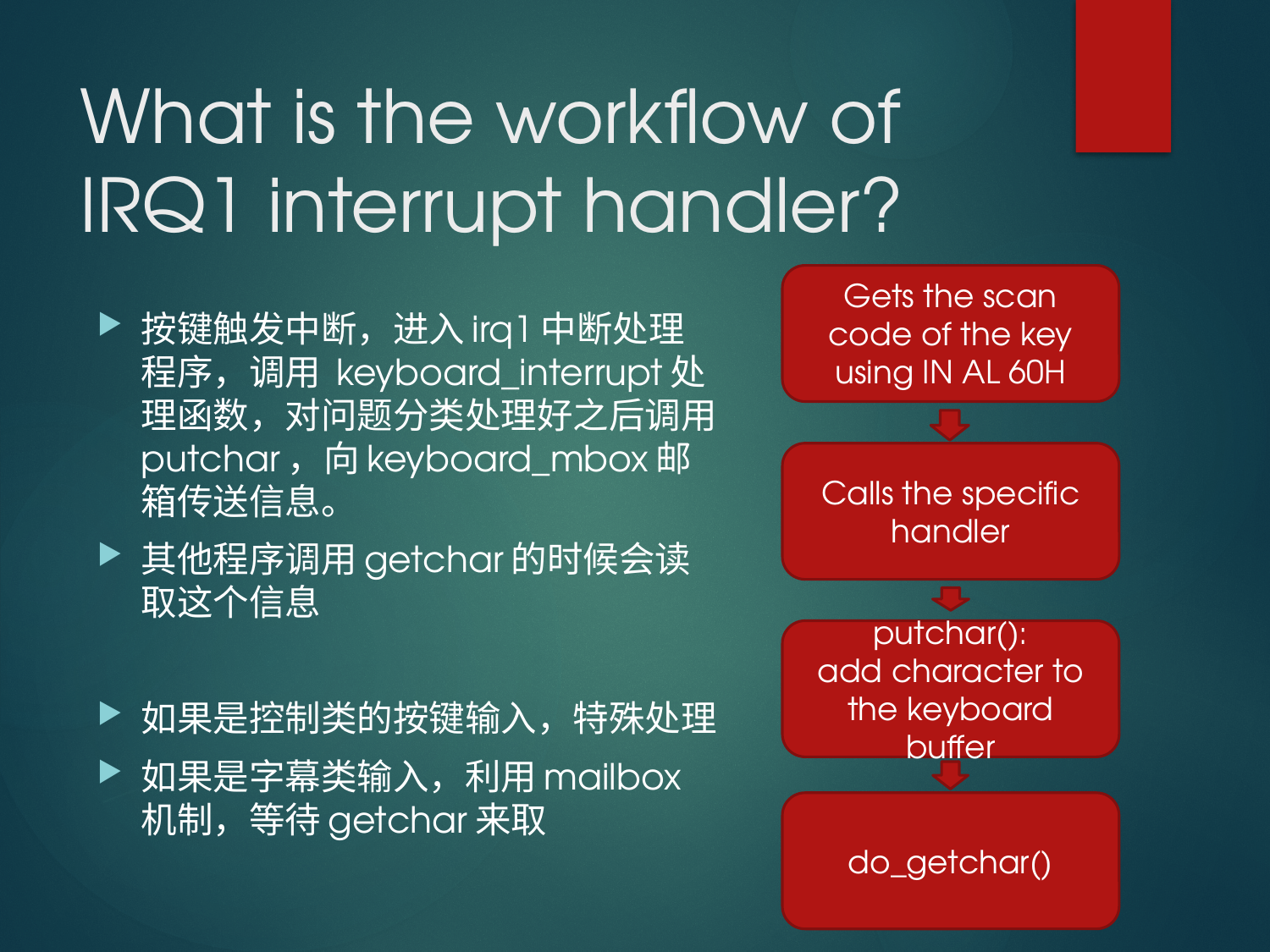

# What is the workflow of IRQ1 interrupt handler?
Gets the scan code of the key using IN AL 60H
按键触发中断，进入irq1中断处理程序，调用 keyboard_interrupt处理函数，对问题分类处理好之后调用putchar，向keyboard_mbox邮箱传送信息。
其他程序调用getchar的时候会读取这个信息

如果是控制类的按键输入，特殊处理
如果是字幕类输入，利用mailbox机制，等待getchar来取

Calls the specific handler

putchar():
add character to the keyboard buffer

do_getchar()